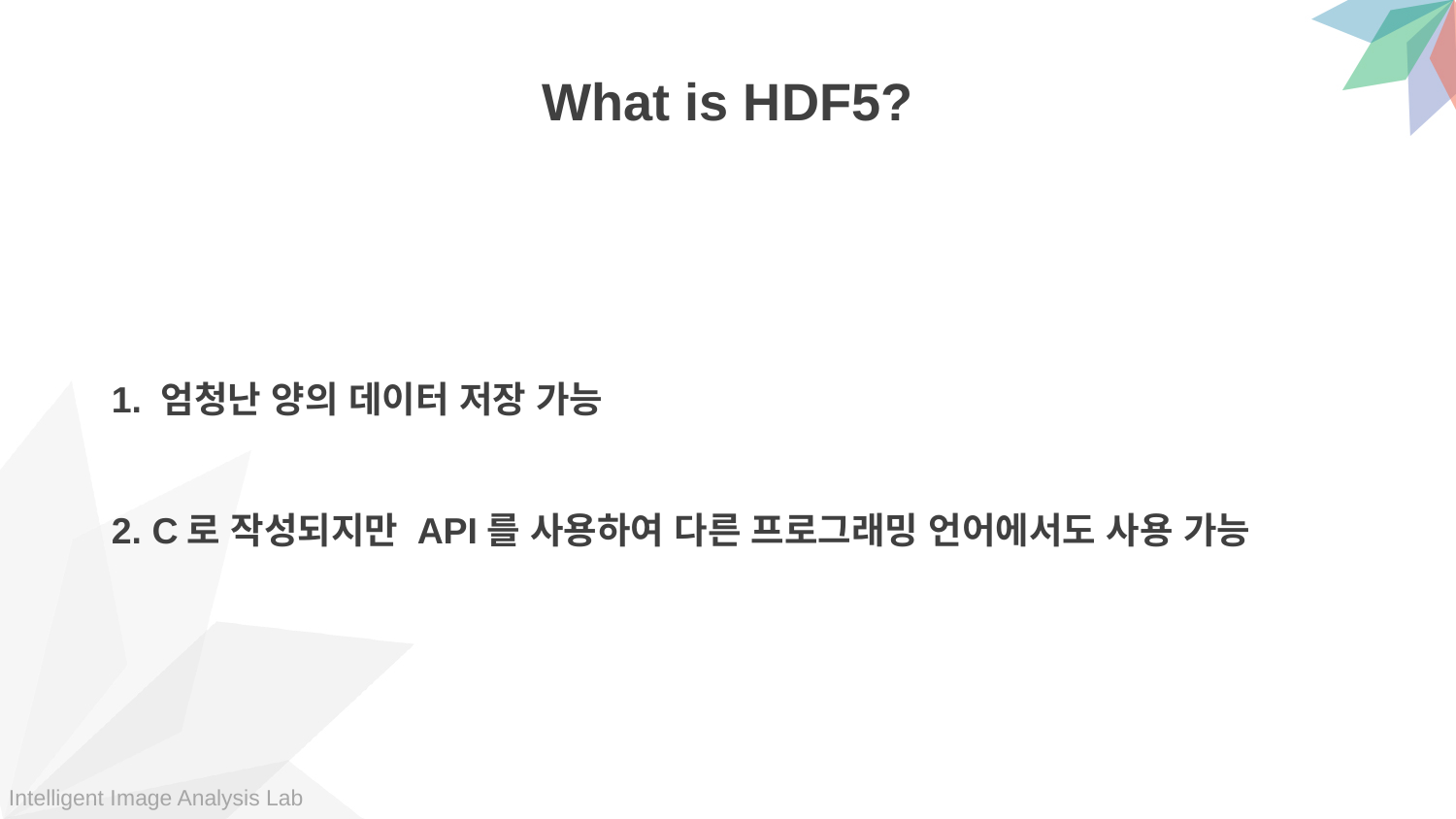

What is HDF5?
1. 엄청난 양의 데이터 저장 가능
2. C로 작성되지만 API를 사용하여 다른 프로그래밍 언어에서도 사용 가능